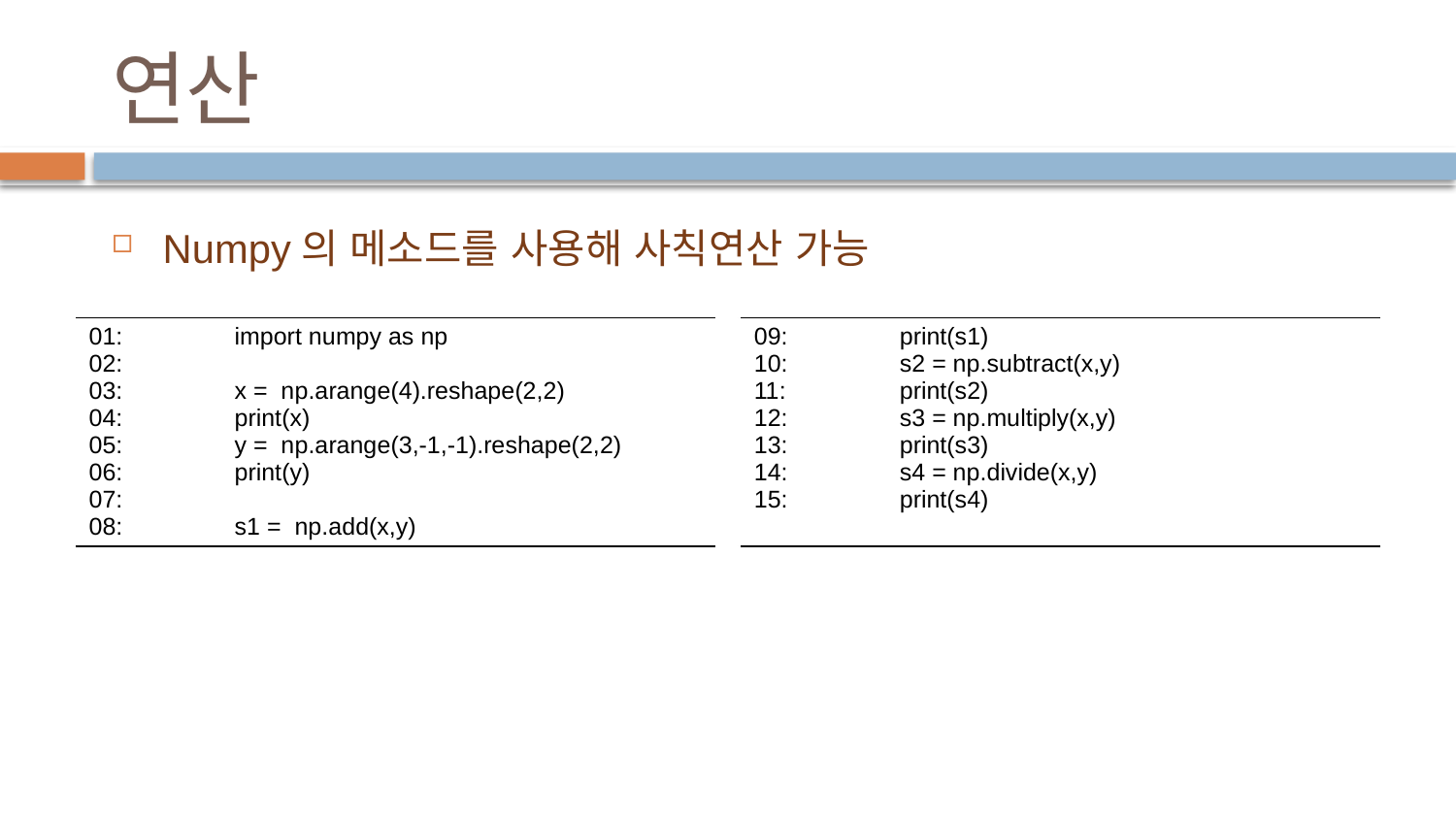

# 연산
Numpy의 메소드를 사용해 사칙연산 가능
| 01: import numpy as np 02: 03: x = np.arange(4).reshape(2,2) 04: print(x) 05: y = np.arange(3,-1,-1).reshape(2,2) 06: print(y) 07: 08: s1 = np.add(x,y) |
| --- |
| 09: print(s1) 10: s2 = np.subtract(x,y) 11: print(s2) 12: s3 = np.multiply(x,y) 13: print(s3) 14: s4 = np.divide(x,y) 15: print(s4) |
| --- |